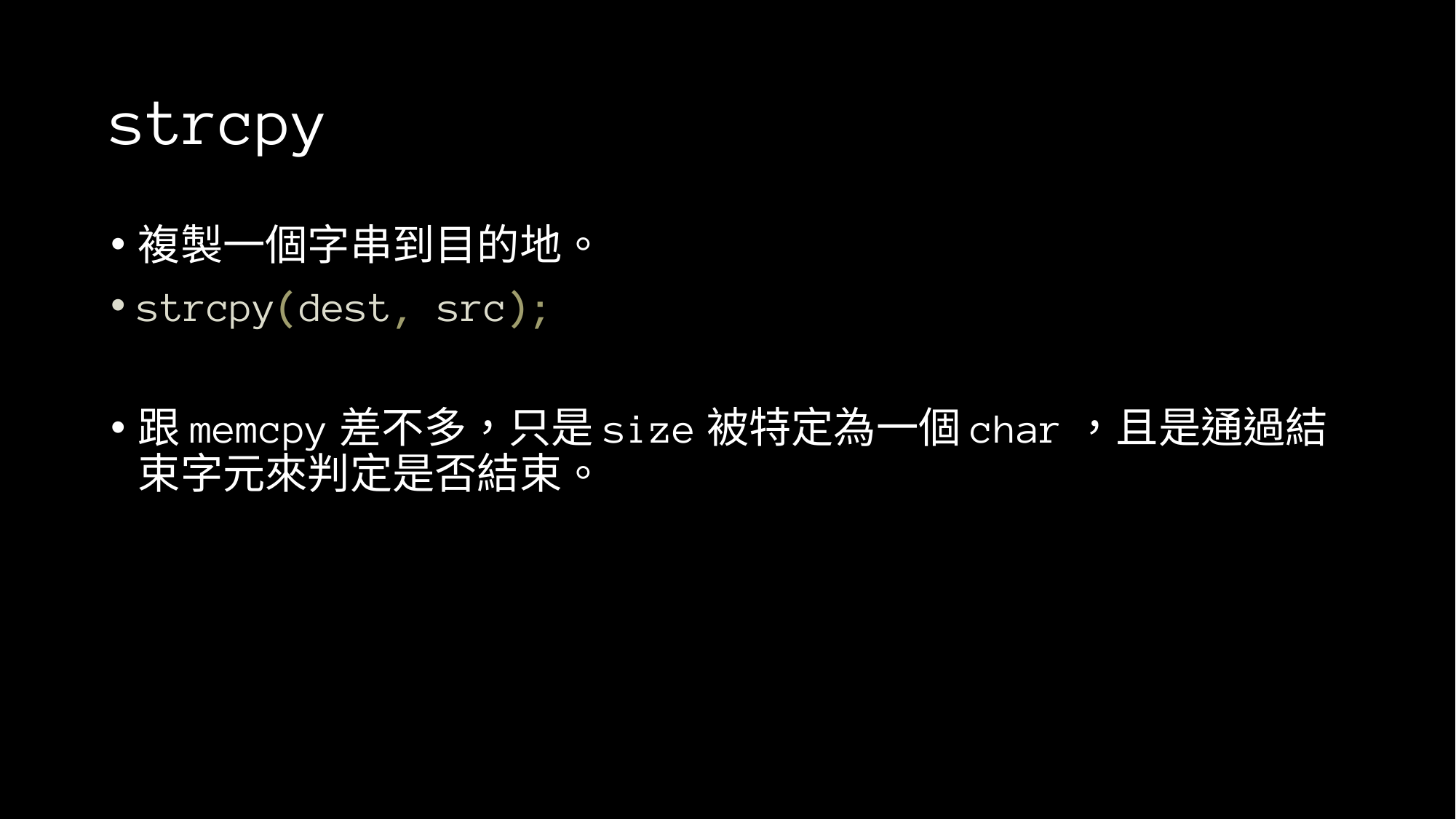

# strcpy
複製一個字串到目的地。
strcpy(dest, src);

跟memcpy差不多，只是size被特定為一個char，且是通過結束字元來判定是否結束。